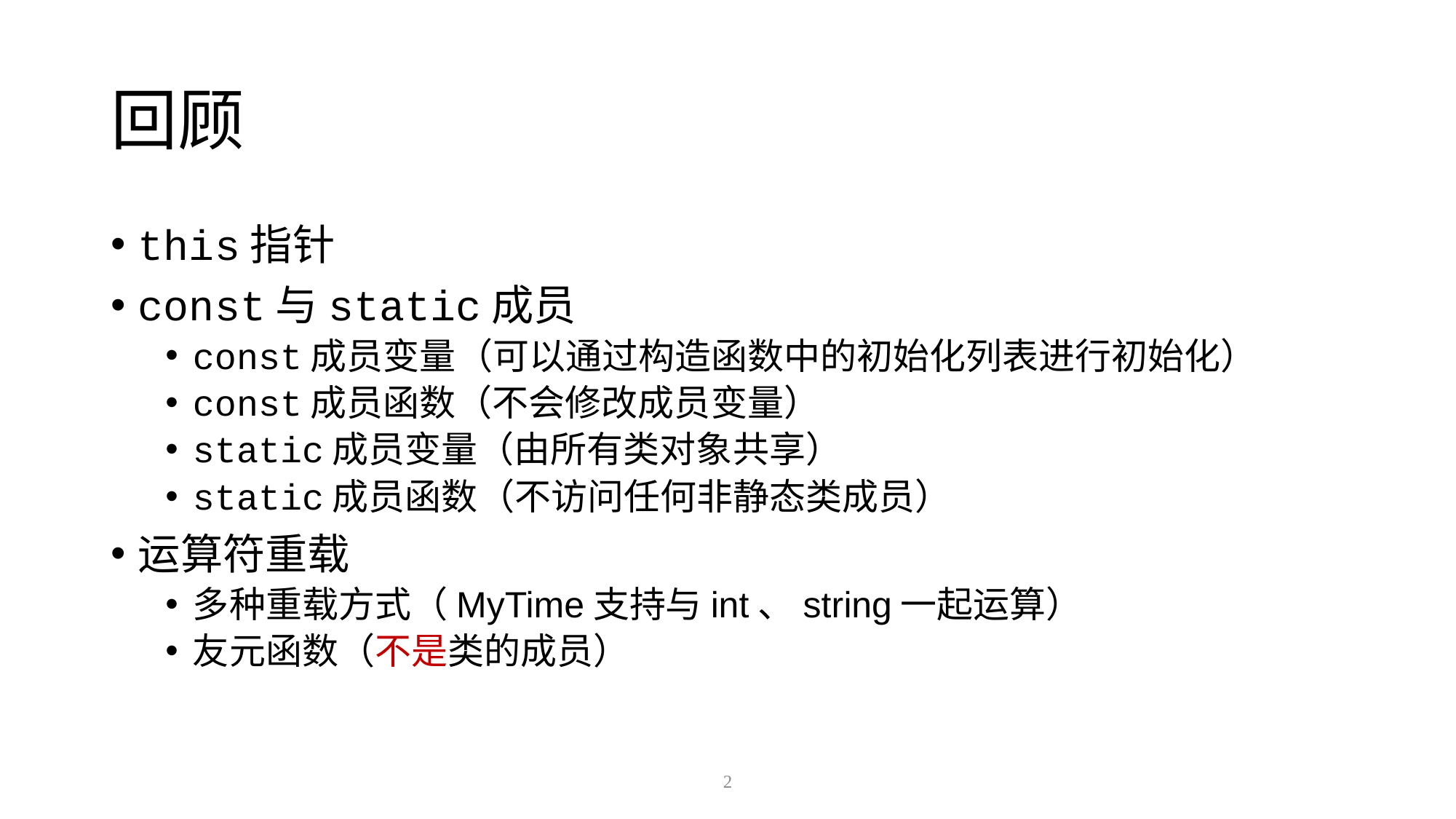

# 回顾
this指针
const与static成员
const成员变量（可以通过构造函数中的初始化列表进行初始化）
const成员函数（不会修改成员变量）
static成员变量（由所有类对象共享）
static成员函数（不访问任何非静态类成员）
运算符重载
多种重载方式（MyTime支持与int、string一起运算）
友元函数（不是类的成员）
2